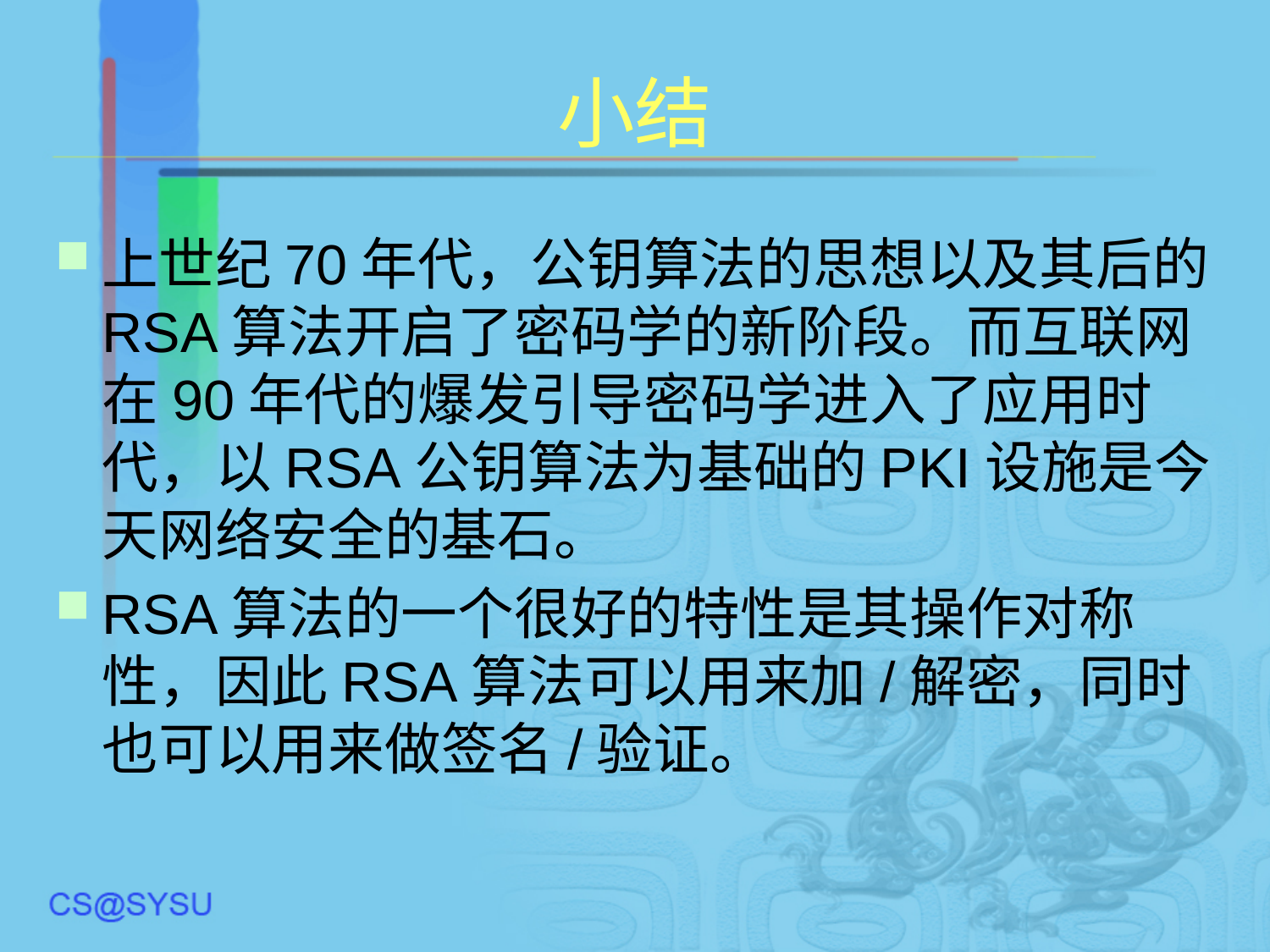

# 小结
上世纪70年代，公钥算法的思想以及其后的RSA算法开启了密码学的新阶段。而互联网在90年代的爆发引导密码学进入了应用时代，以RSA公钥算法为基础的PKI设施是今天网络安全的基石。
RSA算法的一个很好的特性是其操作对称性，因此RSA算法可以用来加/解密，同时也可以用来做签名/验证。